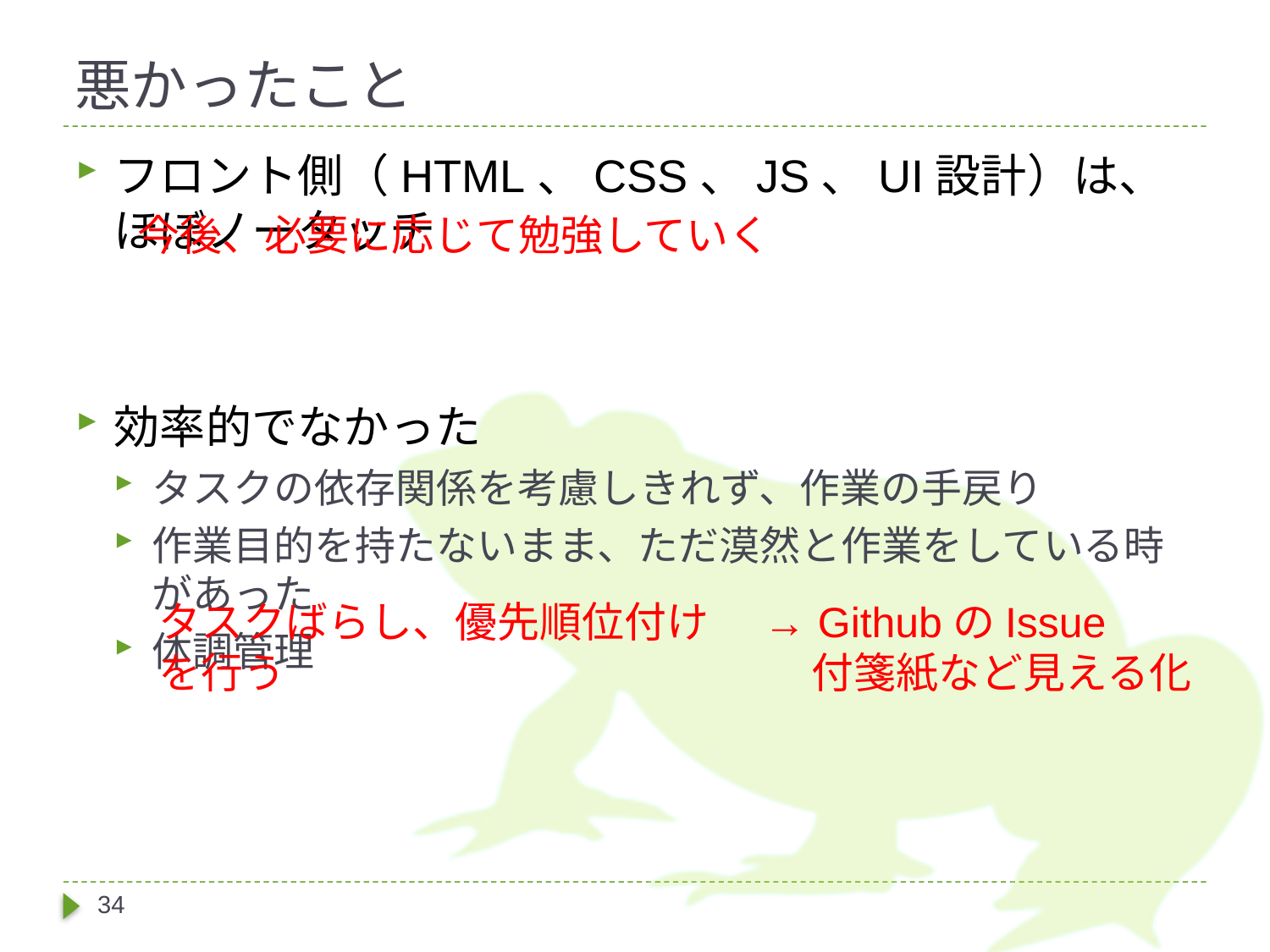

# 悪かったこと
フロント側（HTML、CSS、JS、UI設計）は、ほぼノータッチ

効率的でなかった
タスクの依存関係を考慮しきれず、作業の手戻り
作業目的を持たないまま、ただ漠然と作業をしている時があった
体調管理

悪かったこと
今後、必要に応じて勉強していく
タスクばらし、優先順位付けを行う
→ GithubのIssue
    付箋紙など見える化
34